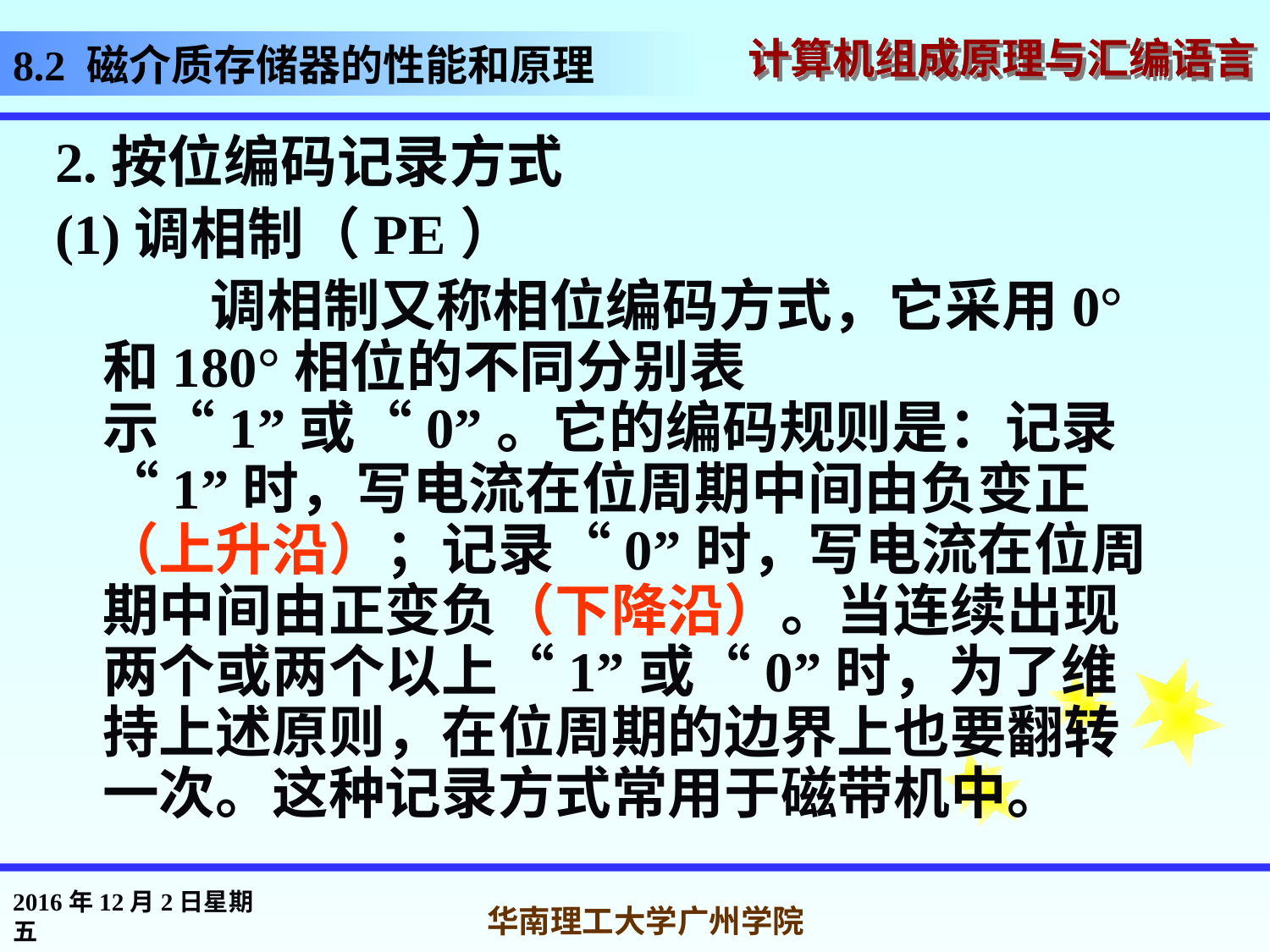

# 8.2 磁介质存储器的性能和原理
2.按位编码记录方式
(1)调相制（PE）
           调相制又称相位编码方式，它采用0°和180°相位的不同分别表示“1”或“0”。它的编码规则是：记录“1”时，写电流在位周期中间由负变正（上升沿）；记录“0”时，写电流在位周期中间由正变负（下降沿）。当连续出现两个或两个以上“1”或“0”时，为了维持上述原则，在位周期的边界上也要翻转一次。这种记录方式常用于磁带机中。
2016年12月2日星期五
华南理工大学广州学院